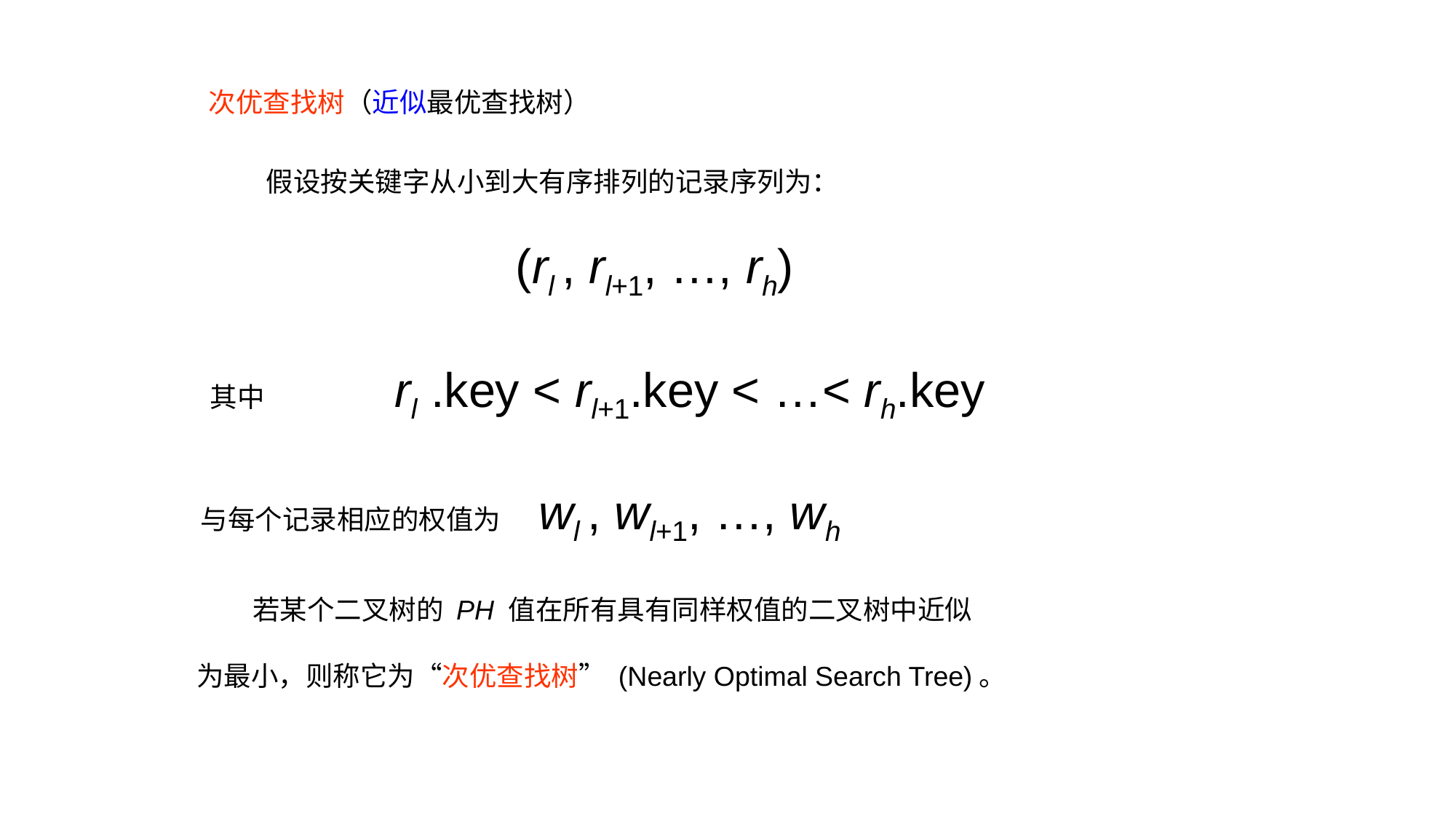

次优查找树（近似最优查找树）
        假设按关键字从小到大有序排列的记录序列为：
                                        (rl , rl+1, …, rh)
其中                    rl .key < rl+1.key < …< rh.key
与每个记录相应的权值为     wl , wl+1, …, wh
        若某个二叉树的 PH 值在所有具有同样权值的二叉树中近似
为最小，则称它为“次优查找树” (Nearly Optimal Search Tree)。